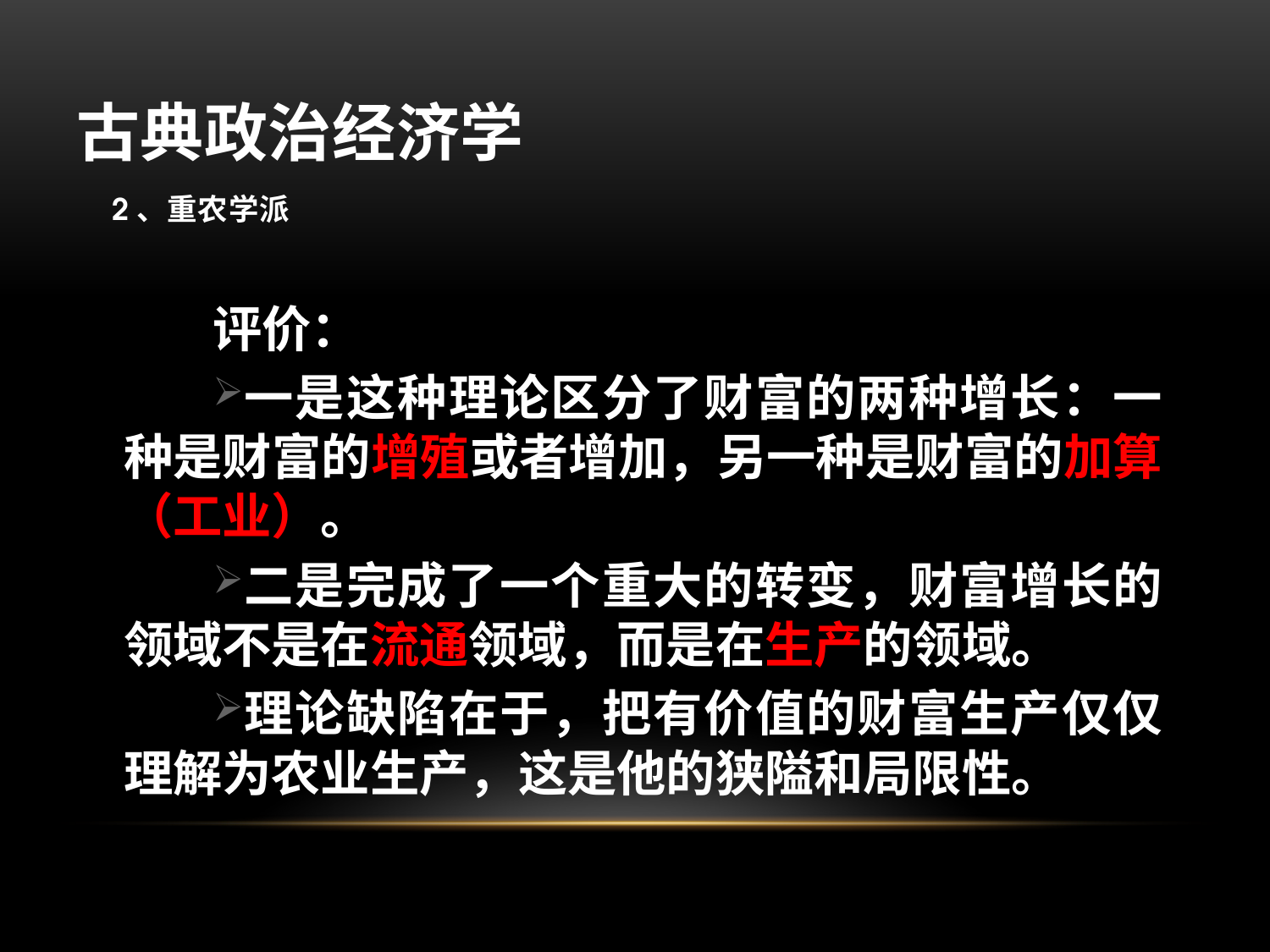

古典政治经济学
    2、重农学派
评价：
一是这种理论区分了财富的两种增长：一种是财富的增殖或者增加，另一种是财富的加算（工业）。
二是完成了一个重大的转变，财富增长的领域不是在流通领域，而是在生产的领域。
理论缺陷在于，把有价值的财富生产仅仅理解为农业生产，这是他的狭隘和局限性。